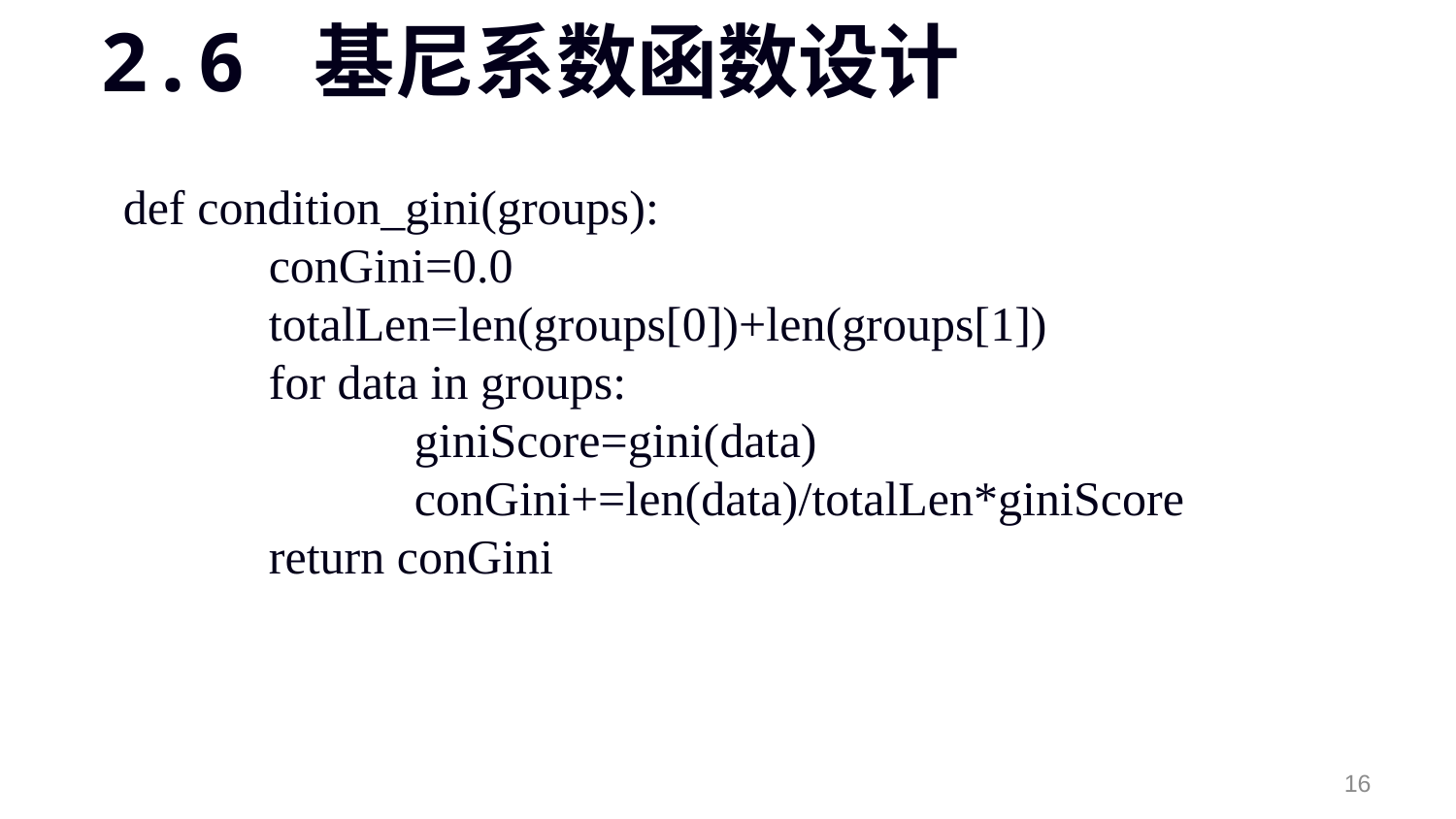

# 2.6 基尼系数函数设计
def condition_gini(groups):
	conGini=0.0
	totalLen=len(groups[0])+len(groups[1])
	for data in groups:
		giniScore=gini(data)
		conGini+=len(data)/totalLen*giniScore
	return conGini